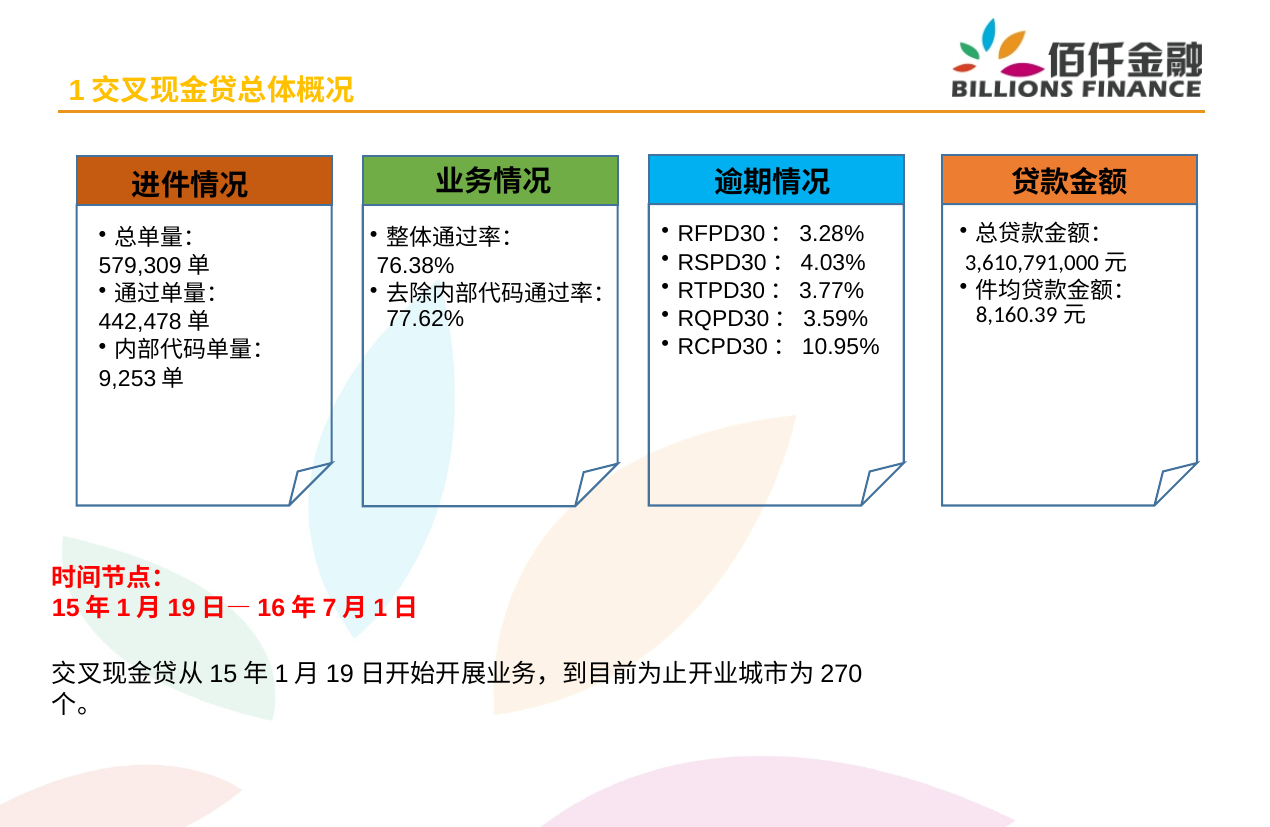

1交叉现金贷总体概况
业务情况

逾期情况
贷款金额
进件情况

RFPD30：3.28%
RSPD30：4.03%
RTPD30：3.77%
RQPD30：3.59%
RCPD30：10.95%
总贷款金额：
 3,610,791,000元
件均贷款金额： 8,160.39元
总单量：
579,309单
通过单量：
442,478单
内部代码单量：
9,253单
整体通过率：
 76.38%
去除内部代码通过率： 77.62%
时间节点：
15年1月19日—16年7月1日
交叉现金贷从15年1月19日开始开展业务，到目前为止开业城市为270个。